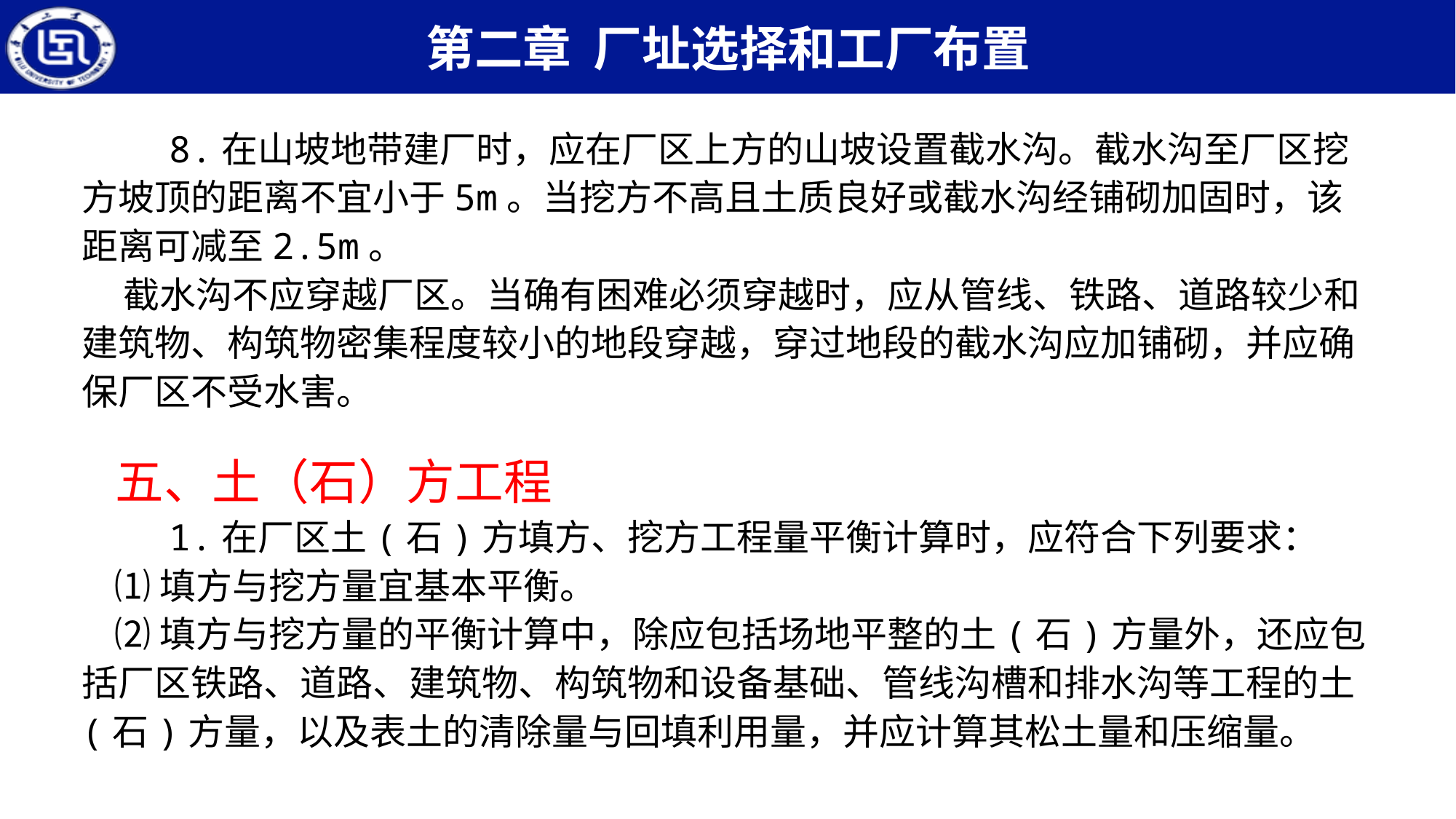

8.在山坡地带建厂时，应在厂区上方的山坡设置截水沟。截水沟至厂区挖方坡顶的距离不宜小于5m。当挖方不高且土质良好或截水沟经铺砌加固时，该距离可减至2.5m。
    截水沟不应穿越厂区。当确有困难必须穿越时，应从管线、铁路、道路较少和建筑物、构筑物密集程度较小的地段穿越，穿过地段的截水沟应加铺砌，并应确保厂区不受水害。

  五、土（石）方工程
    1.在厂区土(石)方填方、挖方工程量平衡计算时，应符合下列要求：
    ⑴填方与挖方量宜基本平衡。
    ⑵填方与挖方量的平衡计算中，除应包括场地平整的土(石)方量外，还应包括厂区铁路、道路、建筑物、构筑物和设备基础、管线沟槽和排水沟等工程的土(石)方量，以及表土的清除量与回填利用量，并应计算其松土量和压缩量。